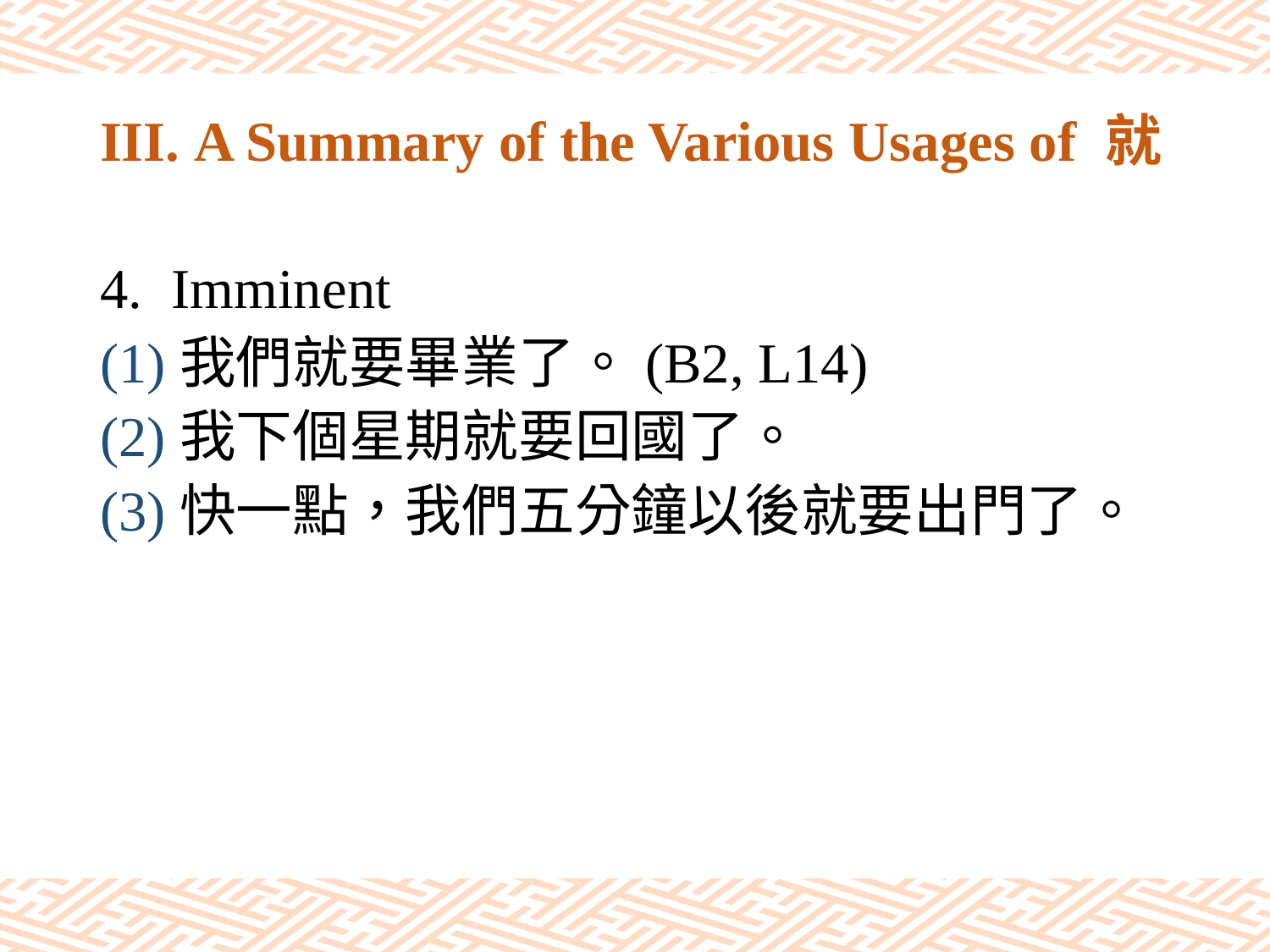

# III. A Summary of the Various Usages of 就
Imminent
(1)我們就要畢業了。(B2, L14)
(2)我下個星期就要回國了。
(3)快一點，我們五分鐘以後就要出門了。